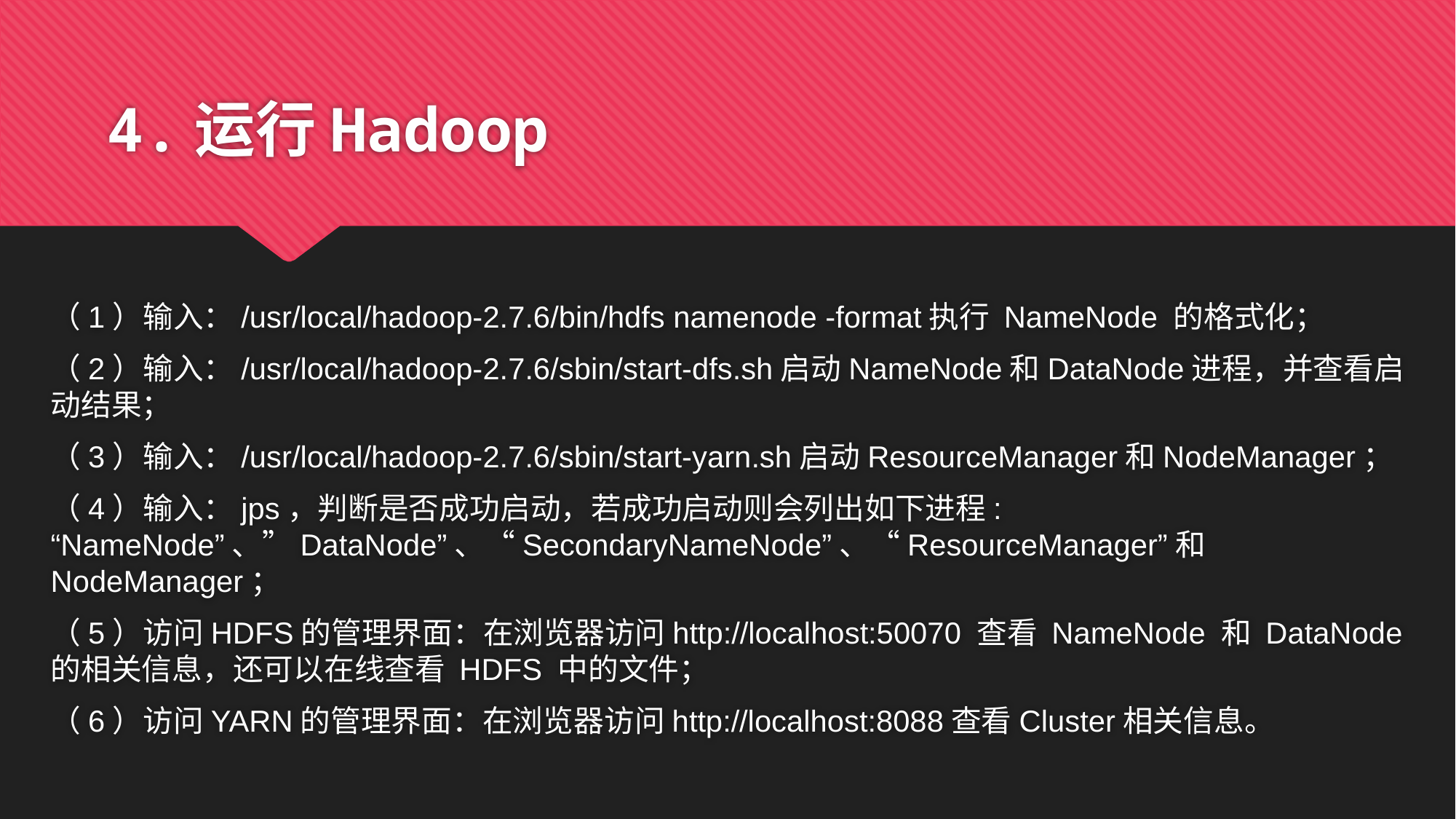

# 4.运行Hadoop
（1）输入：/usr/local/hadoop-2.7.6/bin/hdfs namenode -format执行 NameNode 的格式化；
（2）输入：/usr/local/hadoop-2.7.6/sbin/start-dfs.sh启动NameNode和DataNode进程，并查看启动结果；
（3）输入：/usr/local/hadoop-2.7.6/sbin/start-yarn.sh启动ResourceManager和NodeManager；
（4）输入：jps，判断是否成功启动，若成功启动则会列出如下进程: “NameNode”、”DataNode”、“SecondaryNameNode”、“ResourceManager”和NodeManager；
（5）访问HDFS的管理界面：在浏览器访问http://localhost:50070 查看 NameNode 和 DataNode的相关信息，还可以在线查看 HDFS 中的文件；
（6）访问YARN的管理界面：在浏览器访问http://localhost:8088查看Cluster相关信息。